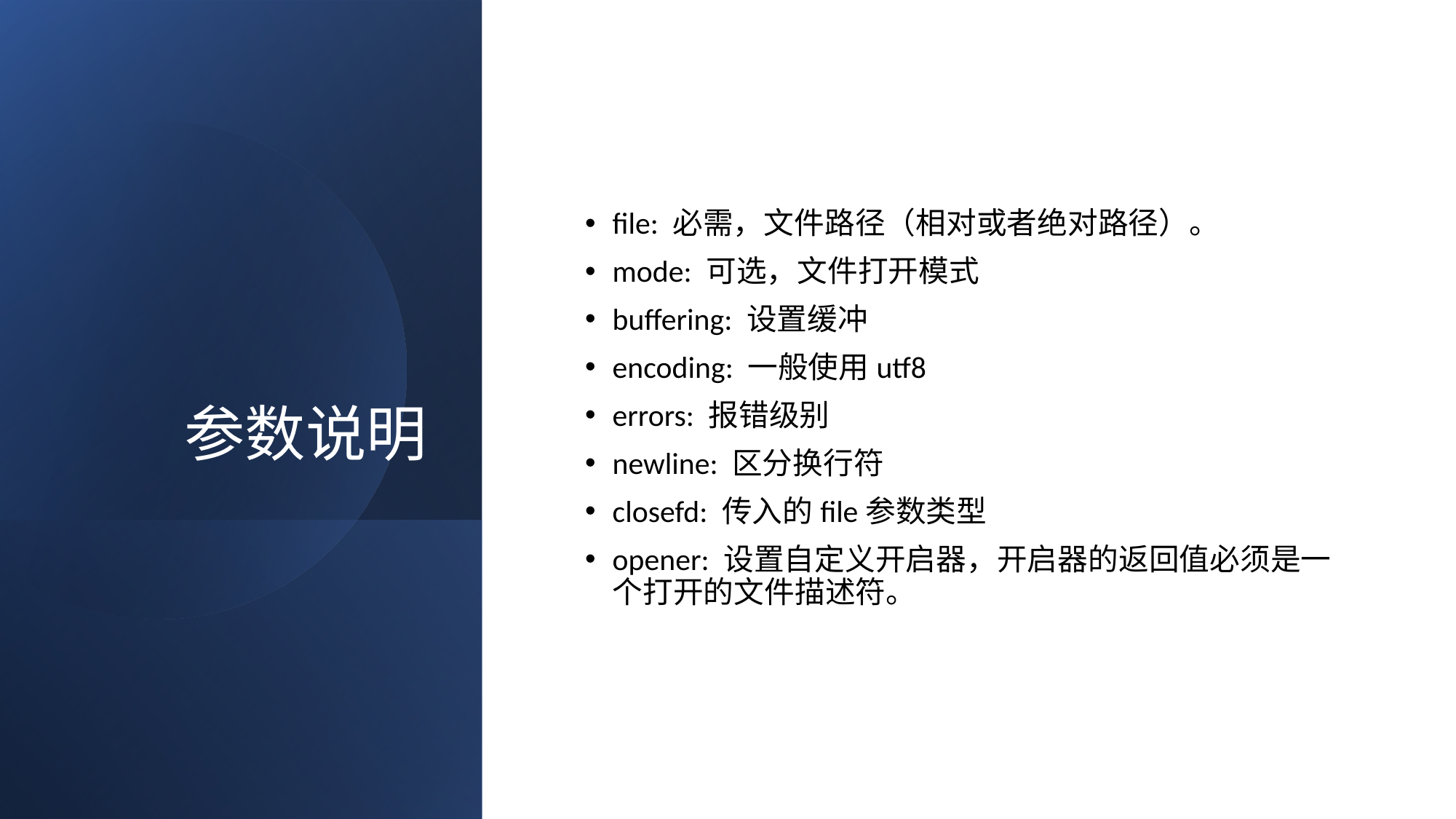

# 参数说明
file: 必需，文件路径（相对或者绝对路径）。
mode: 可选，文件打开模式
buffering: 设置缓冲
encoding: 一般使用utf8
errors: 报错级别
newline: 区分换行符
closefd: 传入的file参数类型
opener: 设置自定义开启器，开启器的返回值必须是一个打开的文件描述符。